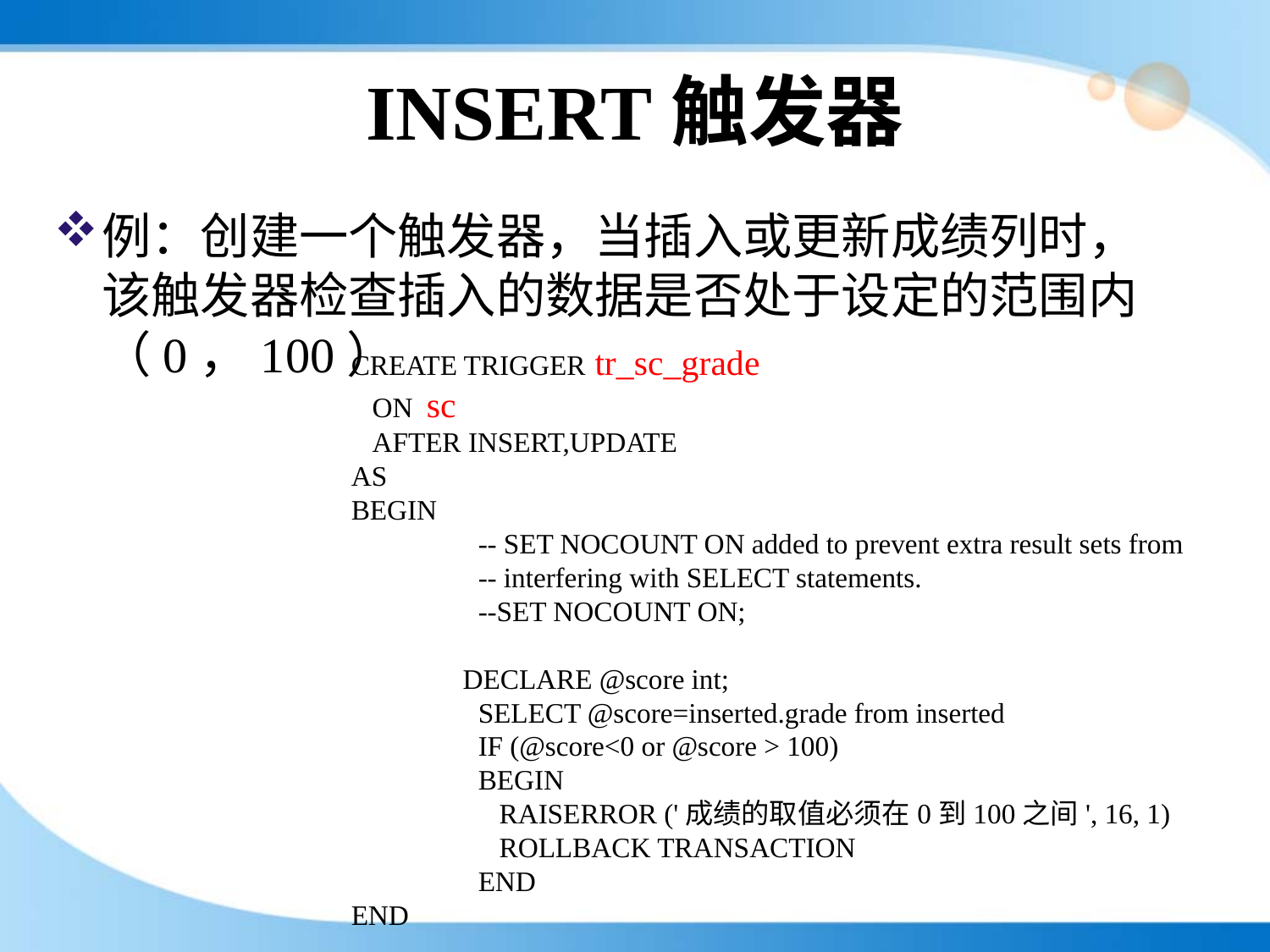

# INSERT触发器
例：创建一个触发器，当插入或更新成绩列时，该触发器检查插入的数据是否处于设定的范围内（0，100）
CREATE TRIGGER tr_sc_grade
   ON  sc
   AFTER INSERT,UPDATE
AS
BEGIN
	-- SET NOCOUNT ON added to prevent extra result sets from
	-- interfering with SELECT statements.
	--SET NOCOUNT ON;

                DECLARE @score int;
	SELECT @score=inserted.grade from inserted
	IF (@score<0 or @score > 100)
	BEGIN
	   RAISERROR ('成绩的取值必须在0到100之间', 16, 1)
	   ROLLBACK TRANSACTION
	END
END